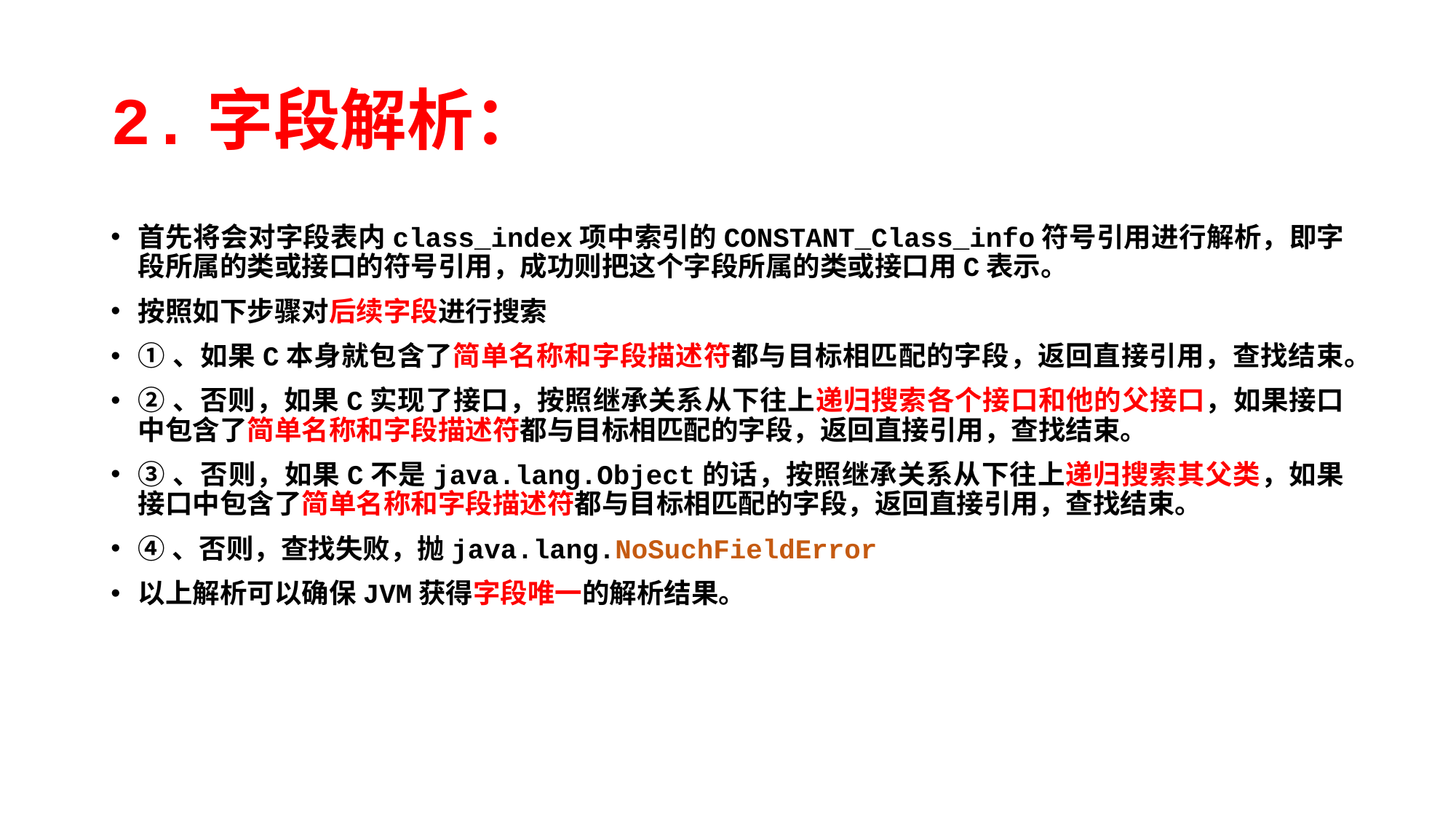

# 2.字段解析：
首先将会对字段表内class_index项中索引的CONSTANT_Class_info符号引用进行解析，即字段所属的类或接口的符号引用，成功则把这个字段所属的类或接口用C表示。
按照如下步骤对后续字段进行搜索
①、如果C本身就包含了简单名称和字段描述符都与目标相匹配的字段，返回直接引用，查找结束。
②、否则，如果C实现了接口，按照继承关系从下往上递归搜索各个接口和他的父接口，如果接口中包含了简单名称和字段描述符都与目标相匹配的字段，返回直接引用，查找结束。
③、否则，如果C不是java.lang.Object的话，按照继承关系从下往上递归搜索其父类，如果接口中包含了简单名称和字段描述符都与目标相匹配的字段，返回直接引用，查找结束。
④、否则，查找失败，抛java.lang.NoSuchFieldError
以上解析可以确保JVM获得字段唯一的解析结果。